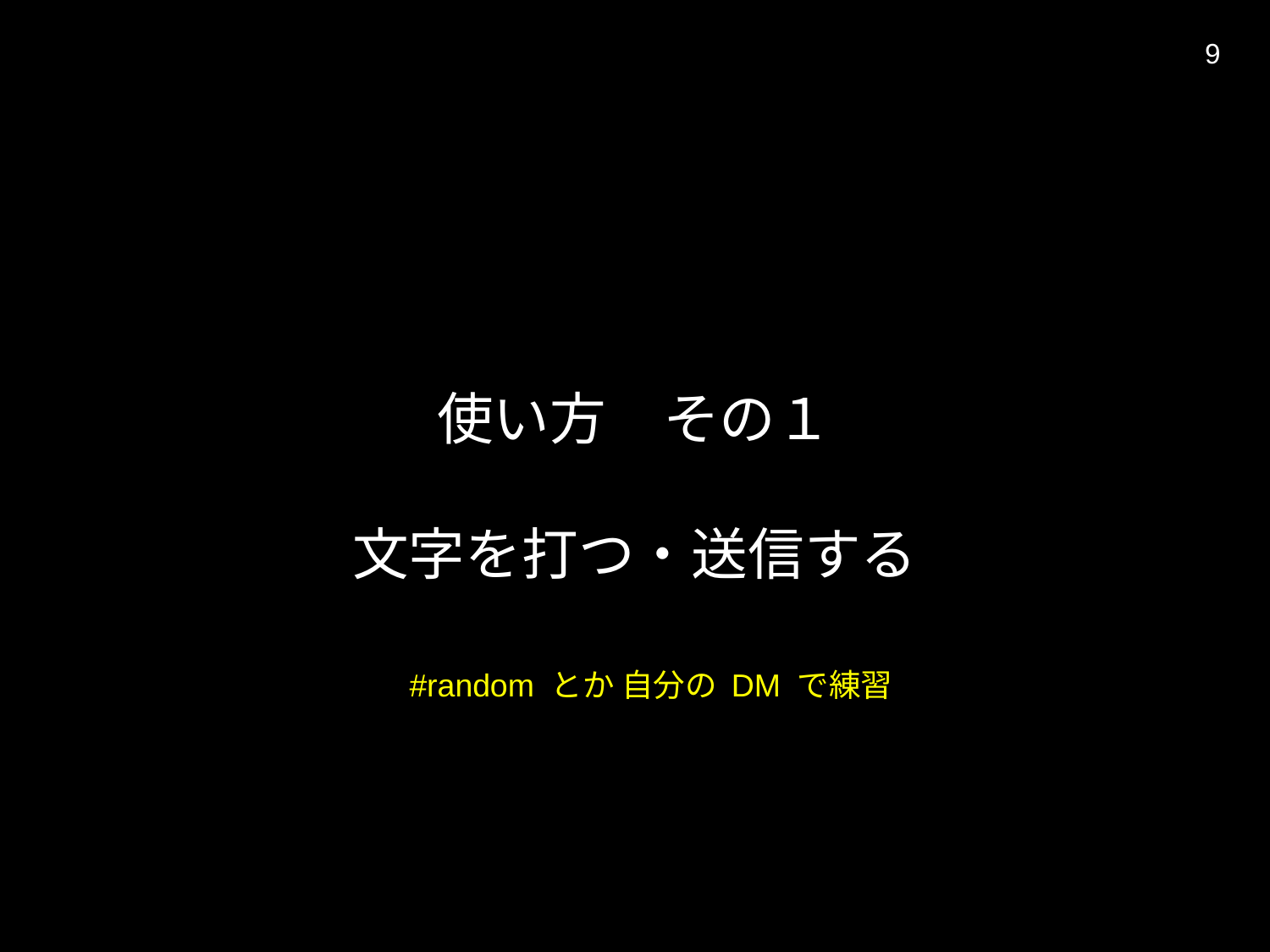

9
使い方　その１

文字を打つ・送信する
#random とか 自分の DM で練習